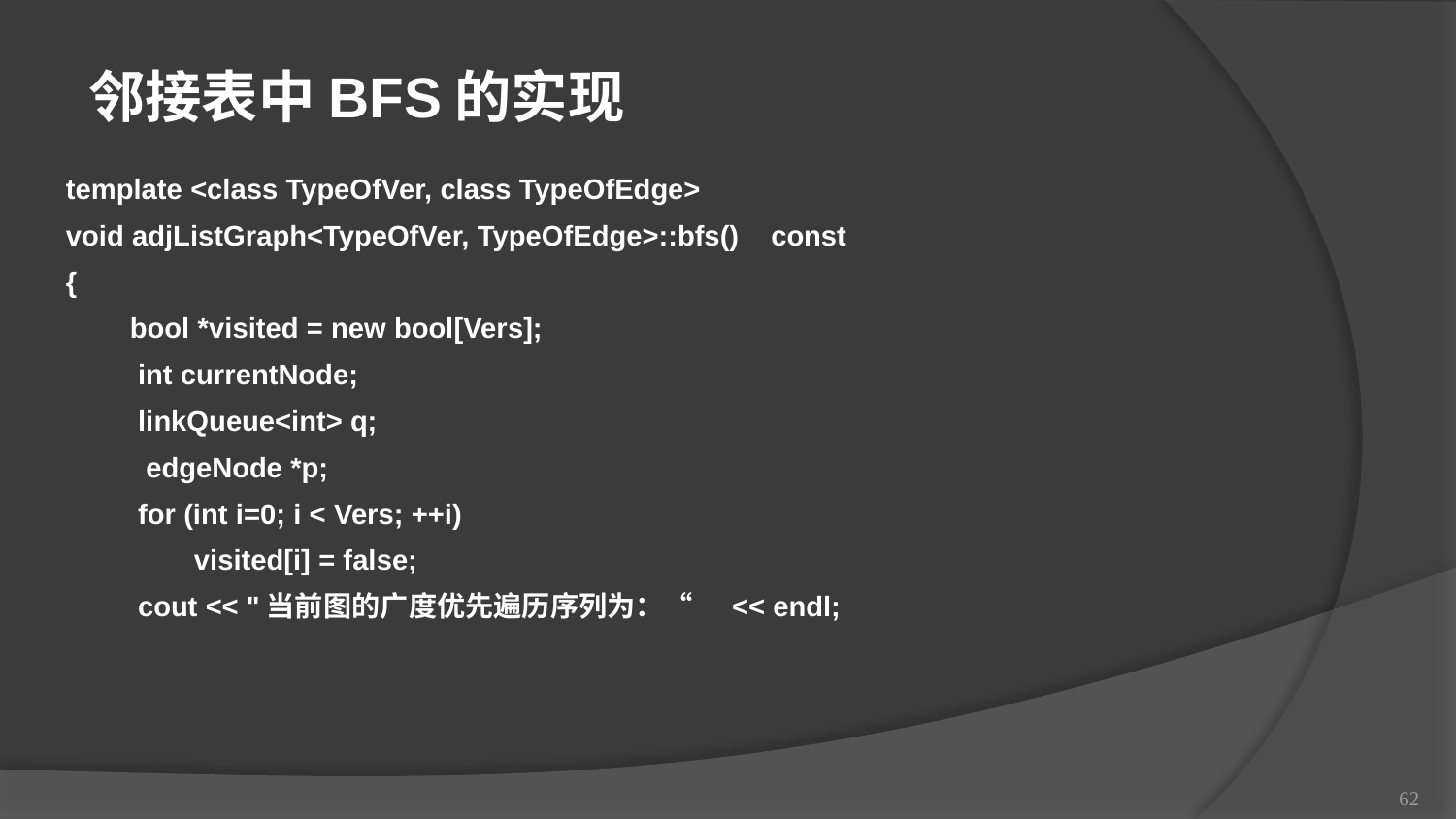

邻接表中BFS的实现
template <class TypeOfVer, class TypeOfEdge>
void adjListGraph<TypeOfVer, TypeOfEdge>::bfs()    const
{
        bool *visited = new bool[Vers];
         int currentNode;
         linkQueue<int> q;
          edgeNode *p;
         for (int i=0; i < Vers; ++i)
                visited[i] = false;
         cout << "当前图的广度优先遍历序列为：“     << endl;
62